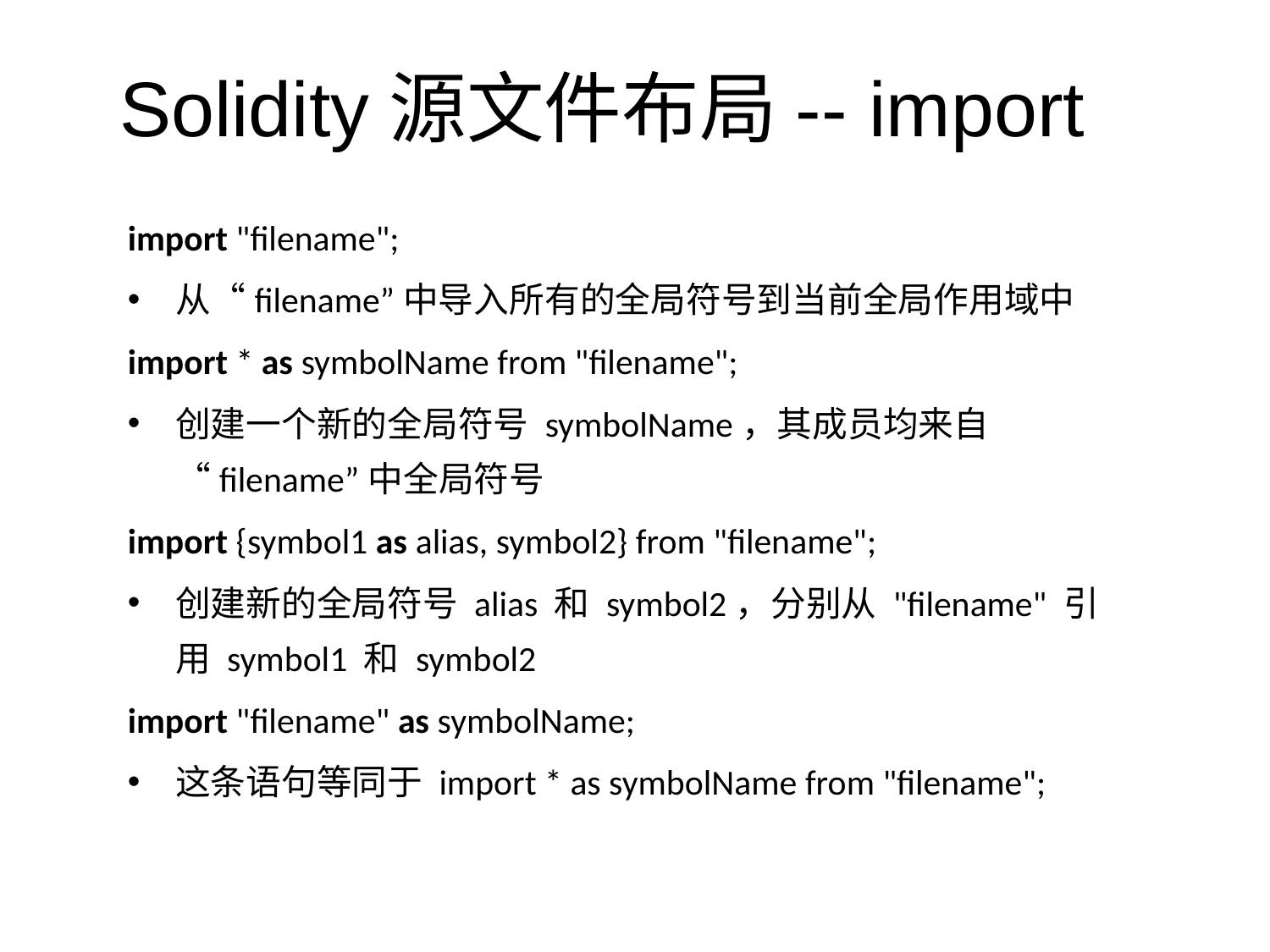

# Solidity源文件布局-- import
import "filename";
从“filename”中导入所有的全局符号到当前全局作用域中
import * as symbolName from "filename";
创建一个新的全局符号 symbolName，其成员均来自 “filename”中全局符号
import {symbol1 as alias, symbol2} from "filename";
创建新的全局符号 alias 和 symbol2，分别从 "filename" 引用 symbol1 和 symbol2
import "filename" as symbolName;
这条语句等同于 import * as symbolName from "filename";